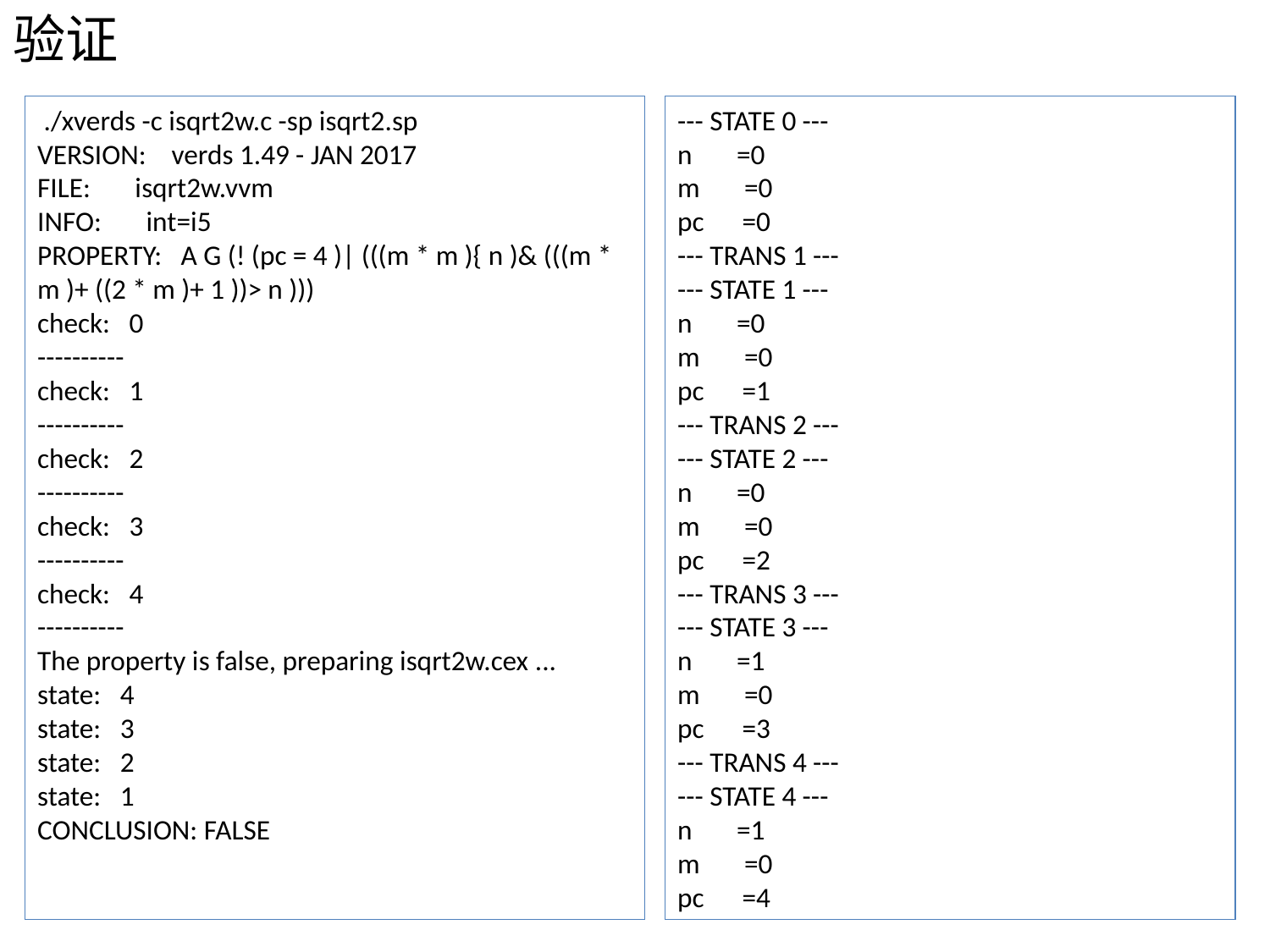

验证
 ./xverds -c isqrt2w.c -sp isqrt2.sp
VERSION:    verds 1.49 - JAN 2017
FILE:       isqrt2w.vvm
INFO:       int=i5
PROPERTY:   A G (! (pc = 4 )| (((m * m ){ n )& (((m * m )+ ((2 * m )+ 1 ))> n )))
check:   0
----------
check:   1
----------
check:   2
----------
check:   3
----------
check:   4
----------
The property is false, preparing isqrt2w.cex ...
state:   4
state:   3
state:   2
state:   1
CONCLUSION: FALSE

--- STATE 0 ---
n       =0
m       =0
pc      =0
--- TRANS 1 ---
--- STATE 1 ---
n       =0
m       =0
pc      =1
--- TRANS 2 ---
--- STATE 2 ---
n       =0
m       =0
pc      =2
--- TRANS 3 ---
--- STATE 3 ---
n       =1
m       =0
pc      =3
--- TRANS 4 ---
--- STATE 4 ---
n       =1
m       =0
pc      =4